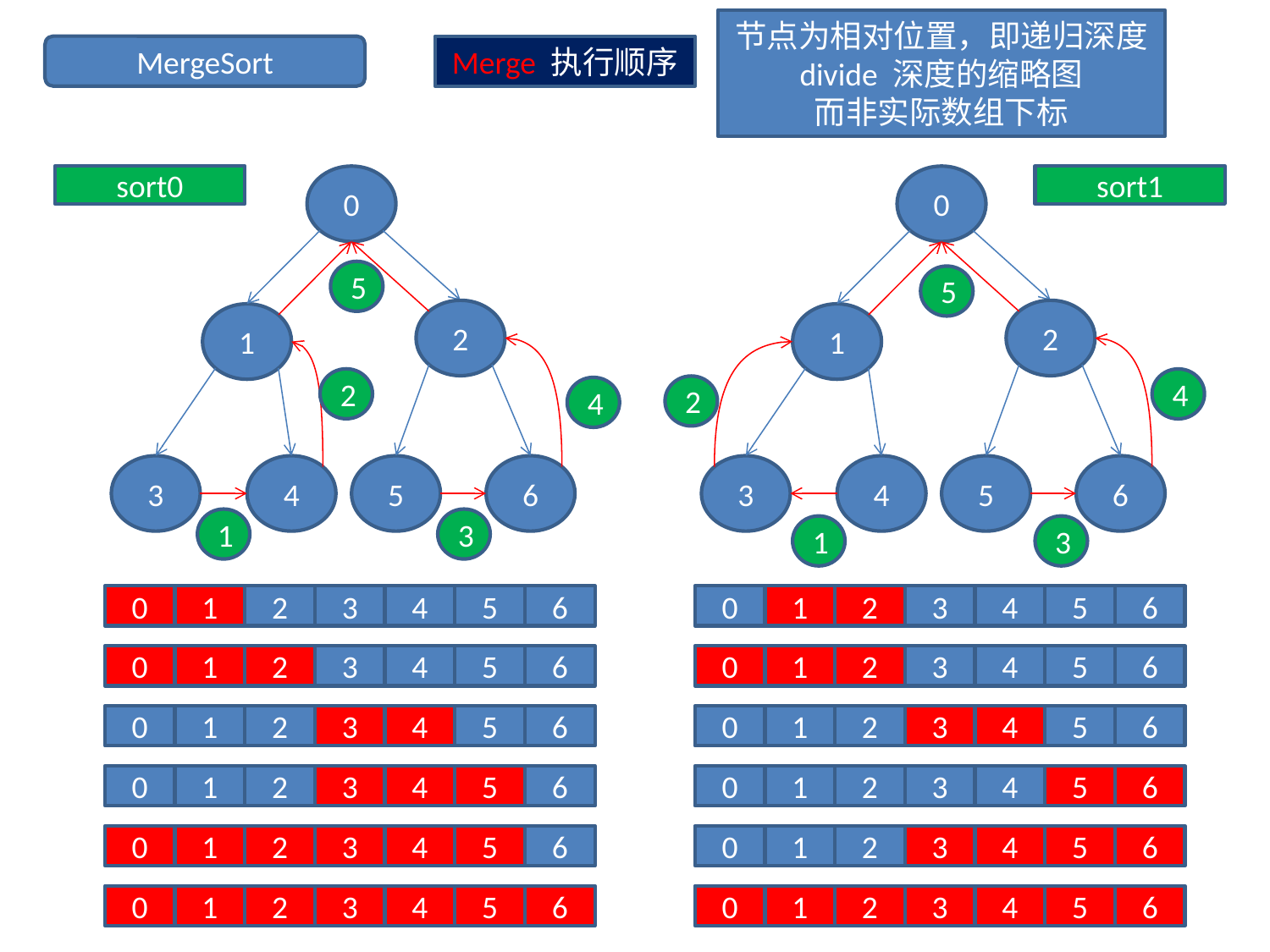

节点为相对位置，即递归深度
divide 深度的缩略图
而非实际数组下标
MergeSort
Merge 执行顺序
sort0
0
0
sort1
5
5
2
2
1
1
2
4
2
4
6
6
5
5
4
4
3
3
1
3
1
3
0
1
2
3
4
5
6
0
1
2
3
4
5
6
0
1
2
3
4
5
6
0
1
2
3
4
5
6
0
1
2
3
4
5
6
0
1
2
3
4
5
6
0
1
2
3
4
5
6
0
1
2
3
4
5
6
0
1
2
3
4
5
6
0
1
2
3
4
5
6
0
1
2
3
4
5
6
0
1
2
3
4
5
6